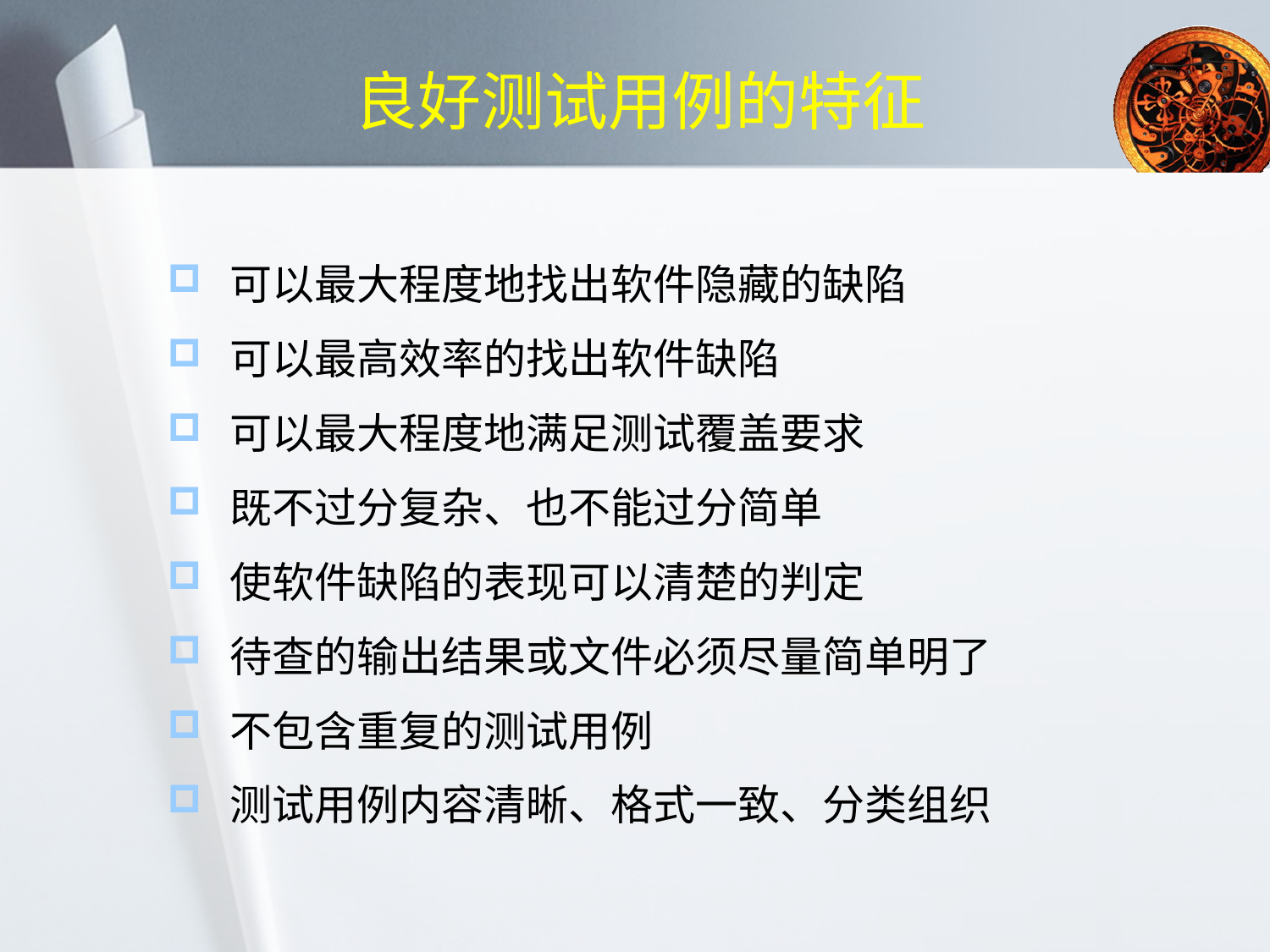

# 良好测试用例的特征
可以最大程度地找出软件隐藏的缺陷
可以最高效率的找出软件缺陷
可以最大程度地满足测试覆盖要求
既不过分复杂、也不能过分简单
使软件缺陷的表现可以清楚的判定
待查的输出结果或文件必须尽量简单明了
不包含重复的测试用例
测试用例内容清晰、格式一致、分类组织